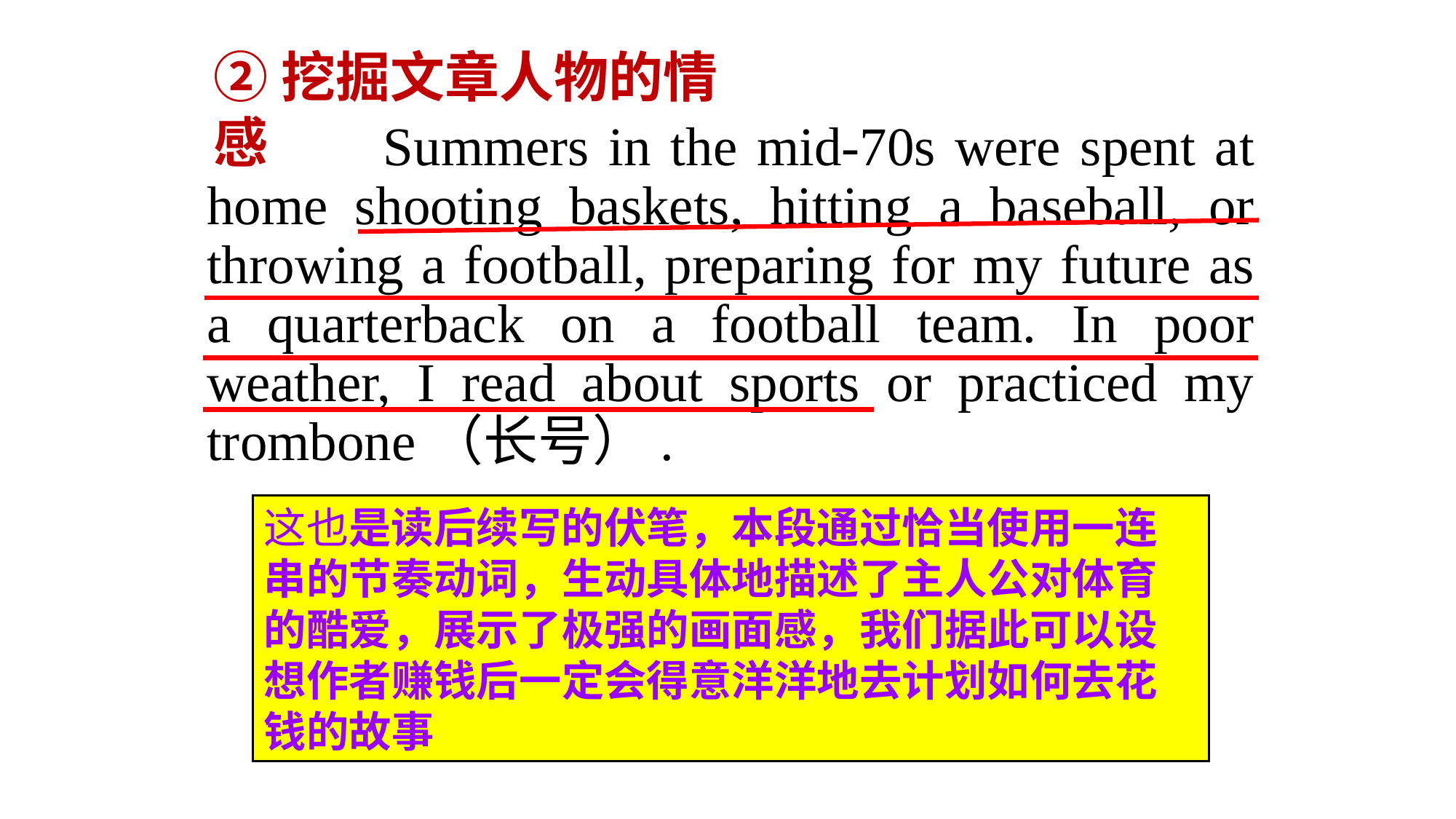

②挖掘文章人物的情感
         Summers in the mid-70s were spent at home shooting baskets, hitting a baseball, or throwing a football, preparing for my future as a quarterback on a football team. In poor weather, I read about sports or practiced my trombone（长号）.
这也是读后续写的伏笔，本段通过恰当使用一连串的节奏动词，生动具体地描述了主人公对体育的酷爱，展示了极强的画面感，我们据此可以设想作者赚钱后一定会得意洋洋地去计划如何去花钱的故事